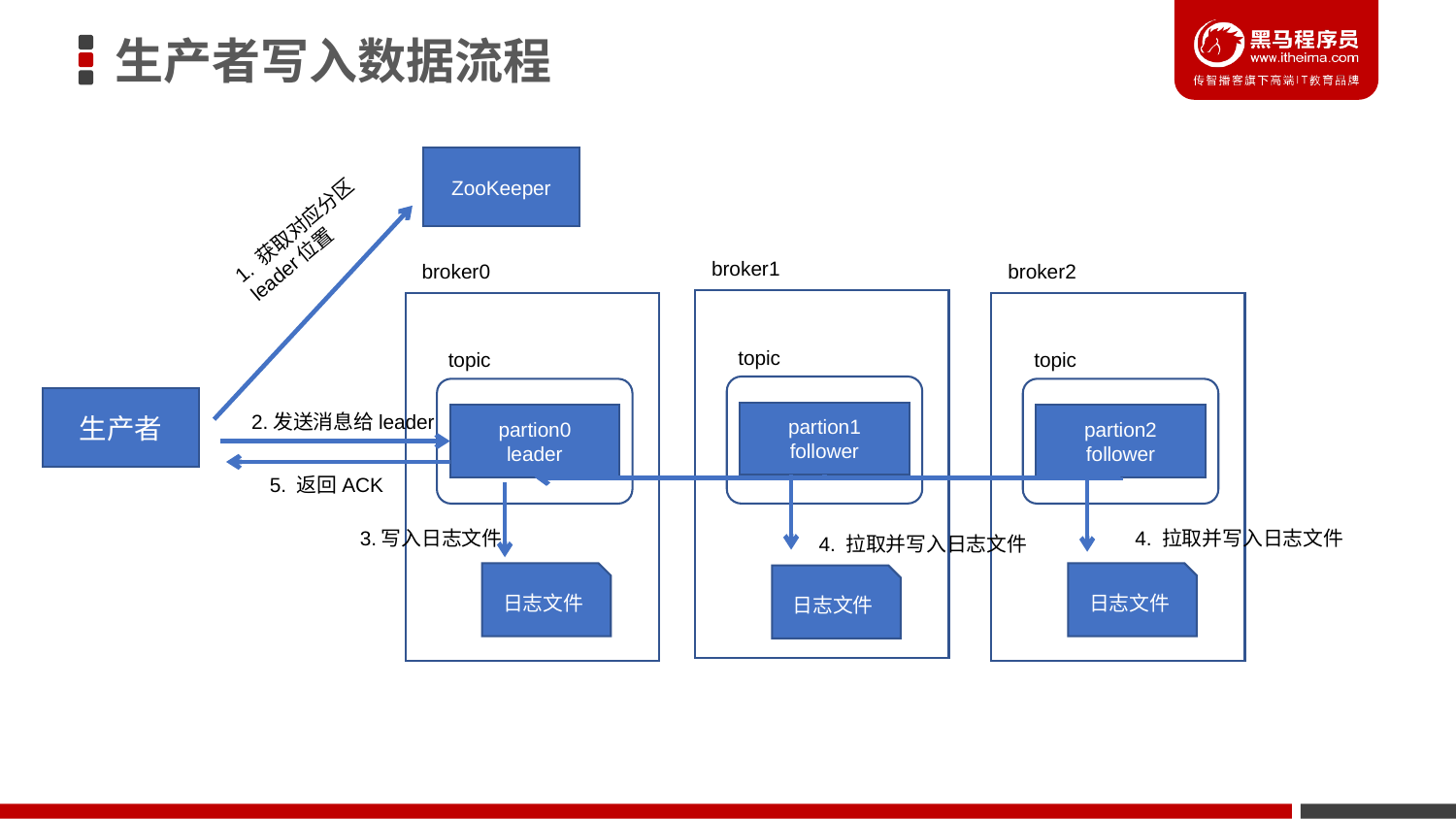

# 生产者写入数据流程
ZooKeeper
1. 获取对应分区leader位置
broker1
broker0
broker2

topic
topic
topic

生产者
2.发送消息给leader
partion1
follower
partion0
leader
partion2
follower
5. 返回ACK
3.写入日志文件
4. 拉取并写入日志文件
4. 拉取并写入日志文件
日志文件
日志文件
日志文件